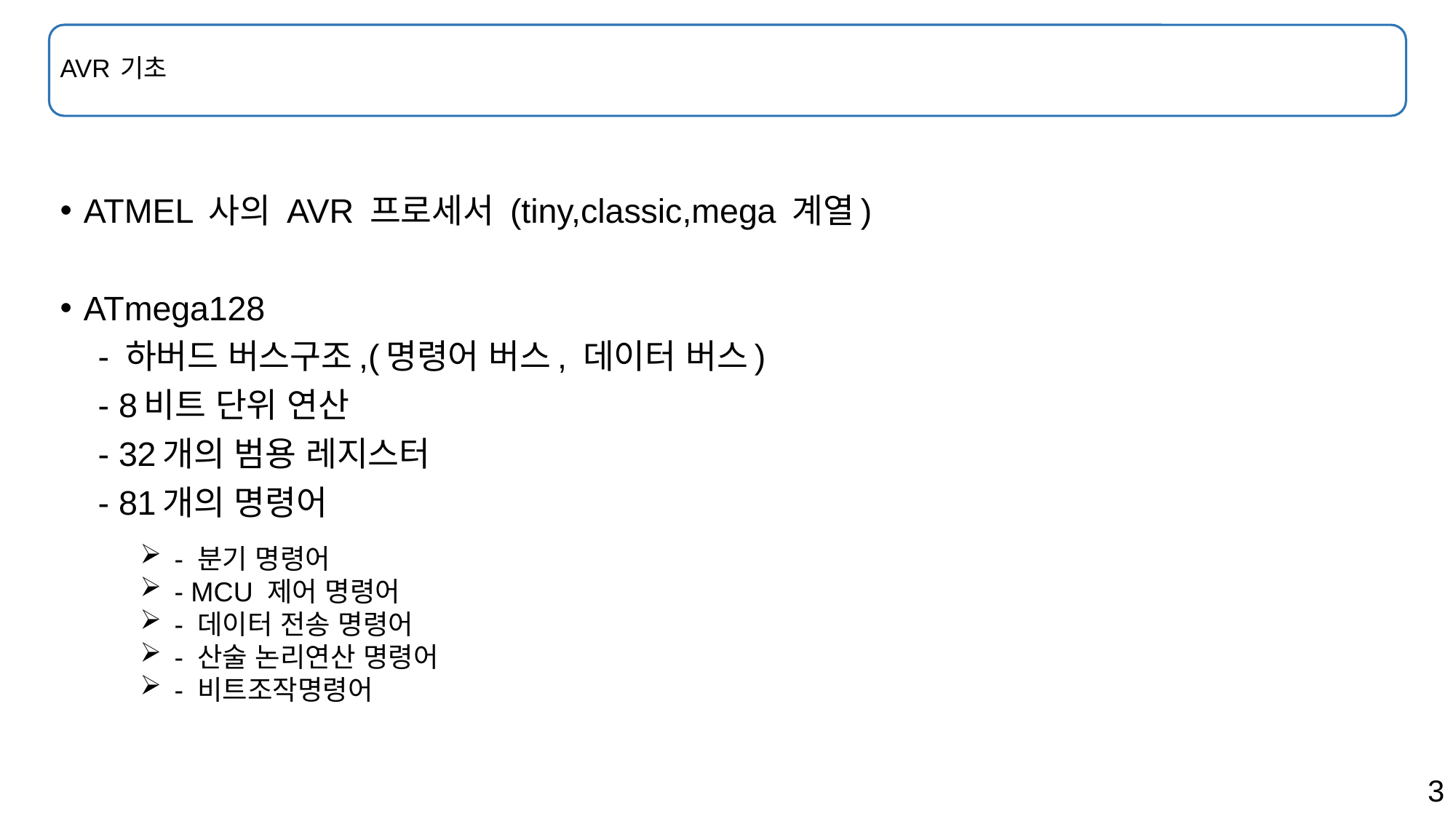

# AVR 기초

ATMEL 사의 AVR 프로세서 (tiny,classic,mega 계열)

ATmega128
    - 하버드 버스구조,(명령어 버스, 데이터 버스)
    - 8비트 단위 연산
    - 32개의 범용 레지스터
    - 81개의 명령어

- 분기 명령어
- MCU 제어 명령어
- 데이터 전송 명령어
- 산술 논리연산 명령어
- 비트조작명령어